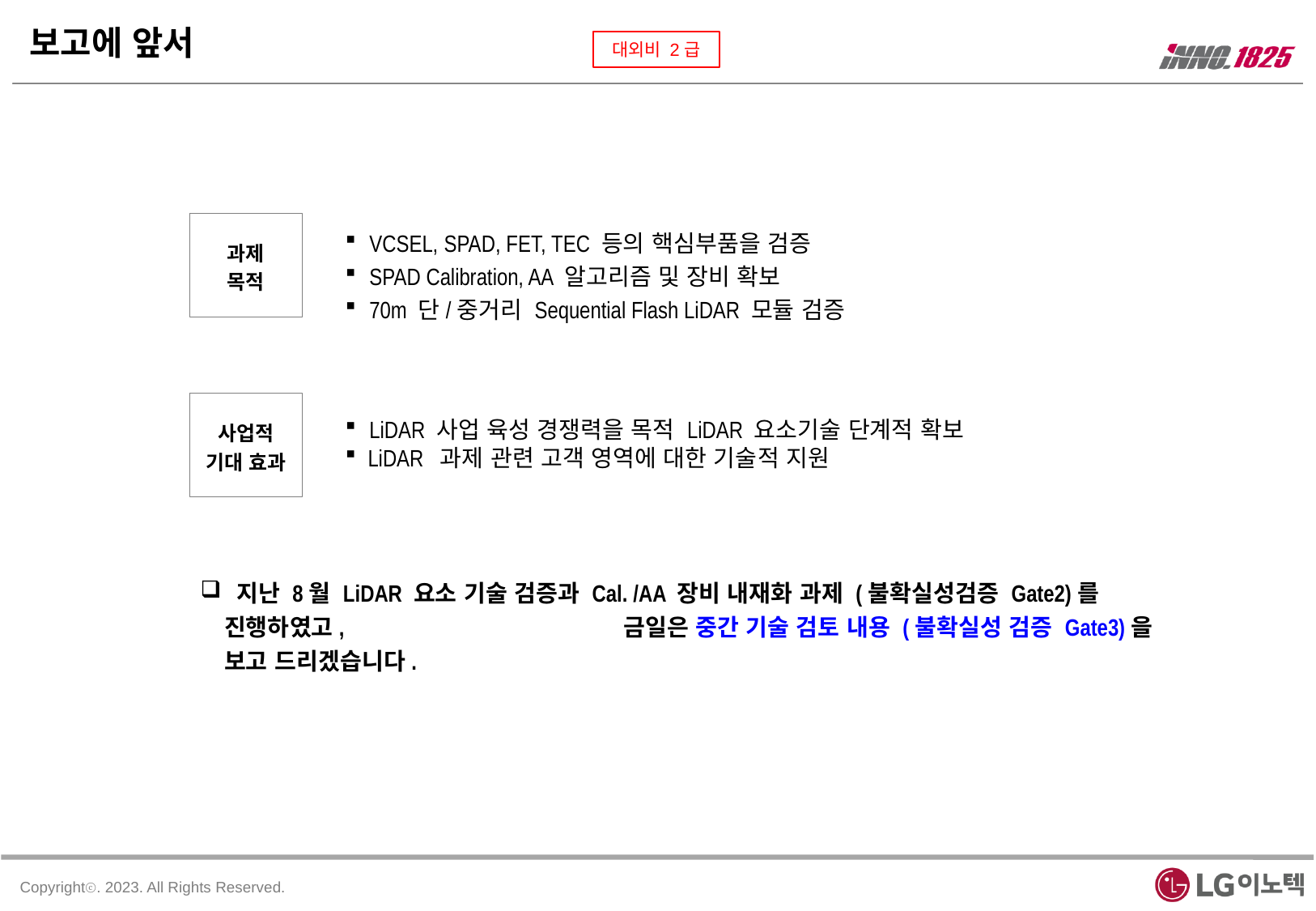

보고에 앞서

과제
목적
VCSEL, SPAD, FET, TEC 등의 핵심부품을 검증
SPAD Calibration, AA 알고리즘 및 장비 확보
70m 단/중거리 Sequential Flash LiDAR 모듈 검증
사업적
기대 효과
LiDAR 사업 육성 경쟁력을 목적 LiDAR 요소기술 단계적 확보
  LiDAR  과제 관련 고객 영역에 대한 기술적 지원
 지난 8월 LiDAR 요소 기술 검증과 Cal. /AA 장비 내재화 과제 (불확실성검증 Gate2)를 진행하였고,                                                  금일은 중간 기술 검토 내용 (불확실성 검증 Gate3)을 보고 드리겠습니다.